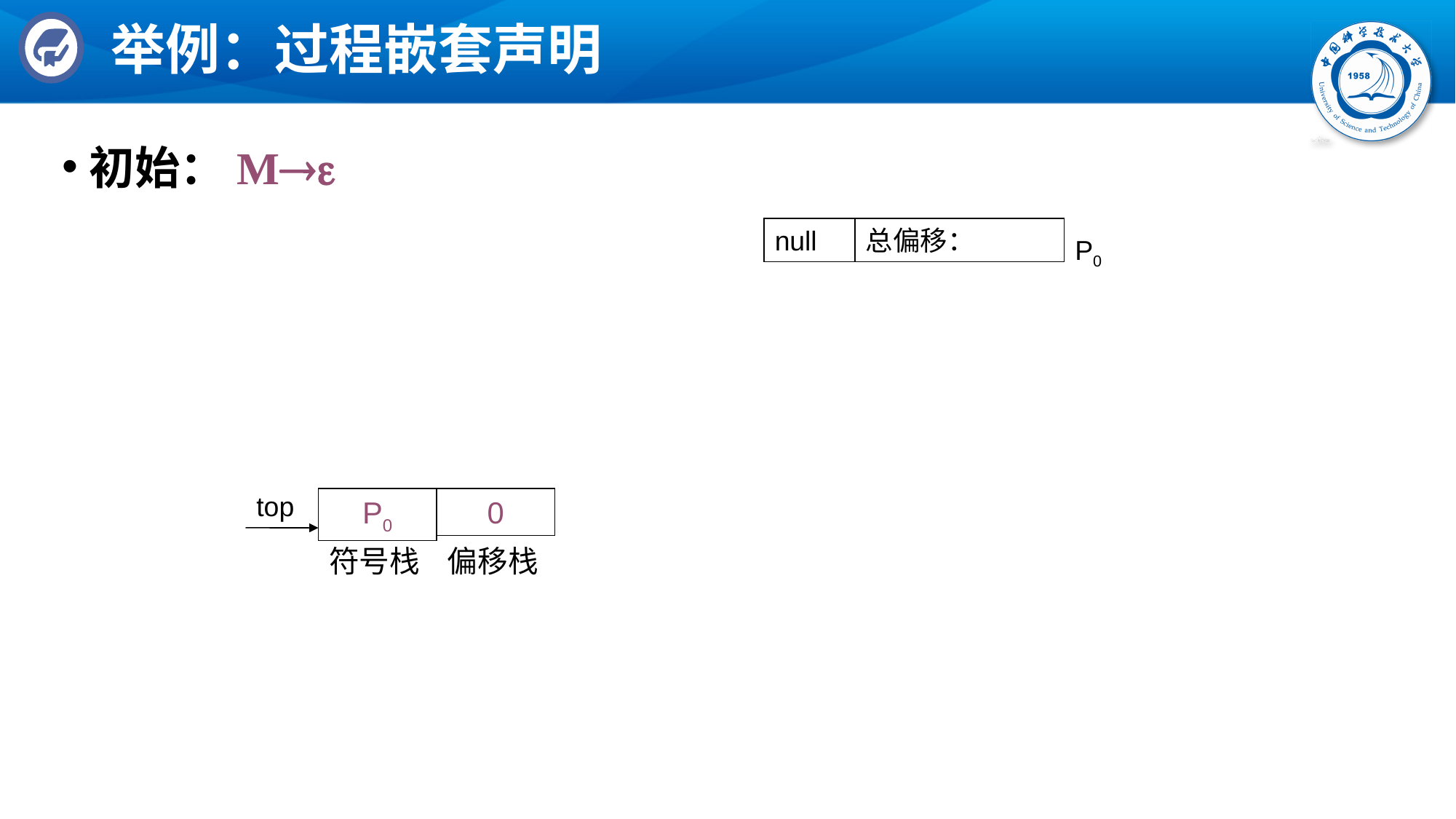

# 举例：过程嵌套声明
初始：M→ε
null
总偏移：
P0
top
P0
0

符号栈
偏移栈